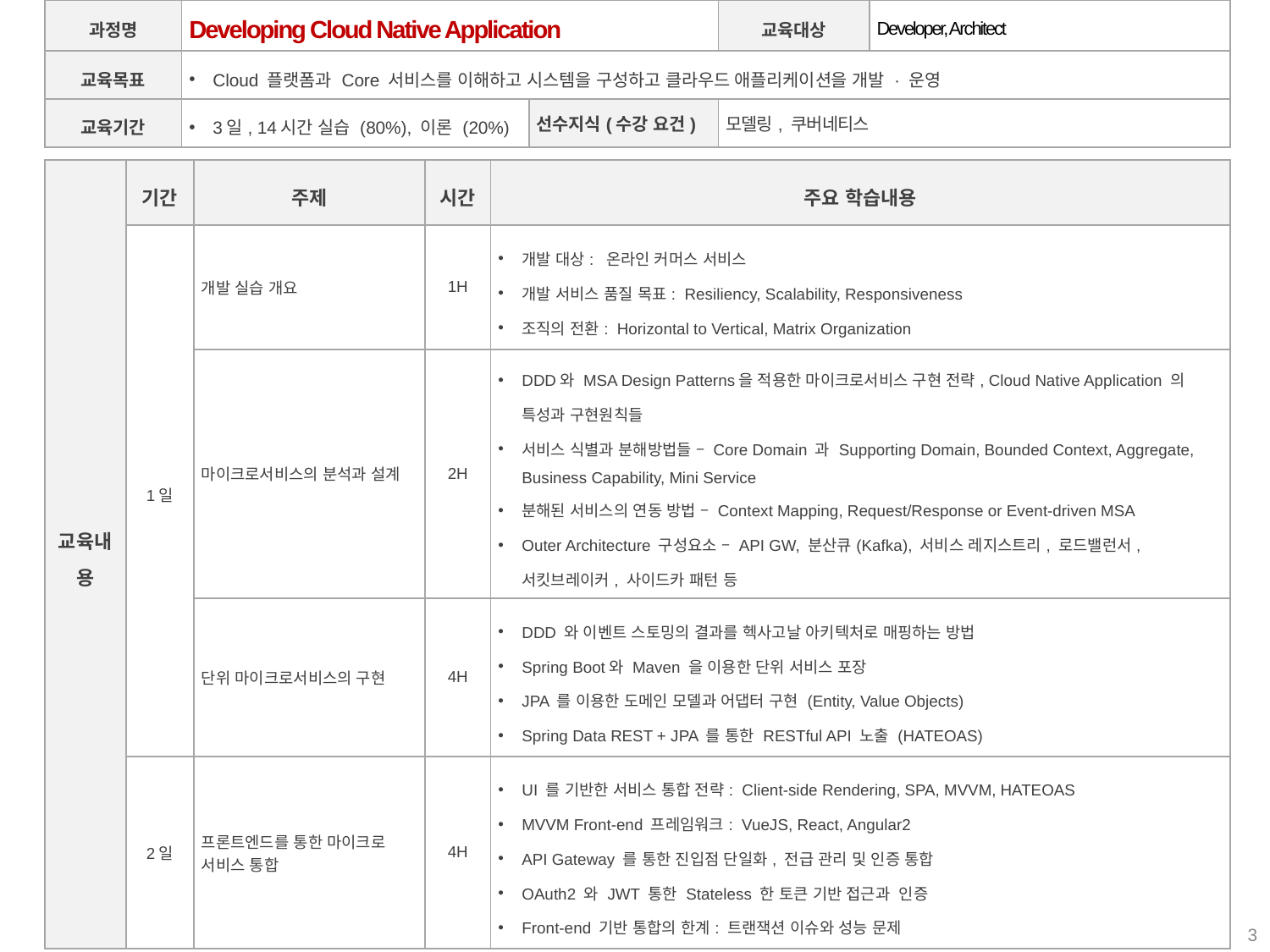

| 과정명 | Developing Cloud Native Application | Track | 교육대상 | Developer, Architect |
| --- | --- | --- | --- | --- |
| 교육목표 | Cloud 플랫폼과 Core 서비스를 이해하고 시스템을 구성하고 클라우드 애플리케이션을 개발 · 운영 |  |  |  |
| 교육기간 | 3일, 14시간 실습 (80%), 이론 (20%) | 선수지식(수강 요건) | 모델링, 쿠버네티스 |  |
| 교육내용 | 기간 | 주제 | 시간 | 주요 학습내용 |
| --- | --- | --- | --- | --- |
|  | 1일 | 개발 실습 개요 | 1H | 개발 대상: 온라인 커머스 서비스 개발 서비스 품질 목표: Resiliency, Scalability, Responsiveness 조직의 전환: Horizontal to Vertical, Matrix Organization |
|  |  | 마이크로서비스의 분석과 설계 | 2H | DDD와 MSA Design Patterns을 적용한 마이크로서비스 구현 전략, Cloud Native Application 의 특성과 구현원칙들 서비스 식별과 분해방법들 – Core Domain 과 Supporting Domain, Bounded Context, Aggregate, Business Capability, Mini Service 분해된 서비스의 연동 방법 – Context Mapping, Request/Response or Event-driven MSA Outer Architecture 구성요소 – API GW, 분산큐(Kafka), 서비스 레지스트리, 로드밸런서, 서킷브레이커, 사이드카 패턴 등 |
|  |  | 단위 마이크로서비스의 구현 | 4H | DDD 와 이벤트 스토밍의 결과를 헥사고날 아키텍처로 매핑하는 방법 Spring Boot와 Maven 을 이용한 단위 서비스 포장 JPA 를 이용한 도메인 모델과 어댑터 구현 (Entity, Value Objects) Spring Data REST + JPA 를 통한 RESTful API 노출 (HATEOAS) |
|  | 2일 | 프론트엔드를 통한 마이크로 서비스 통합 | 4H | UI 를 기반한 서비스 통합 전략: Client-side Rendering, SPA, MVVM, HATEOAS MVVM Front-end 프레임워크: VueJS, React, Angular2 API Gateway 를 통한 진입점 단일화, 전급 관리 및 인증 통합 OAuth2 와 JWT 통한 Stateless 한 토큰 기반 접근과 인증 Front-end 기반 통합의 한계: 트랜잭션 이슈와 성능 문제 |